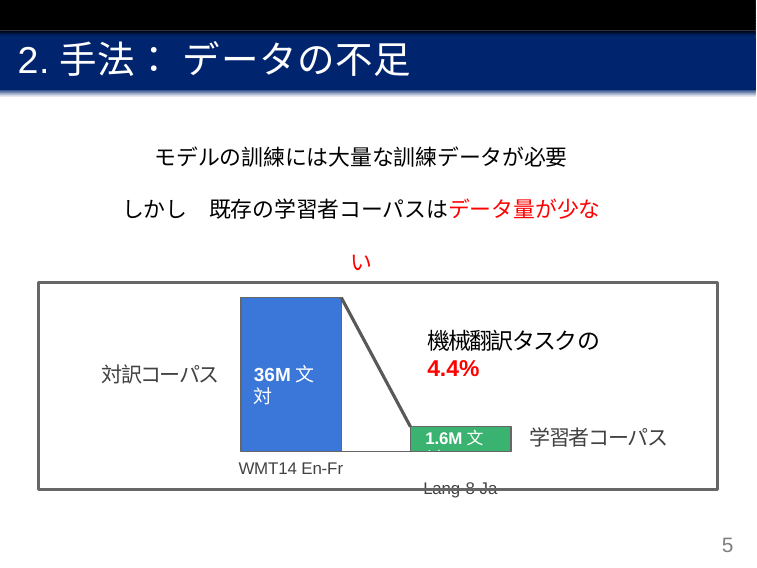

2.手法： データの不足

モデルの訓練には大量な訓練データが必要
しかし　既存の学習者コーパスはデータ量が少ない

機械翻訳タスクの4.4%
対訳コーパス
36M文対
1.6M文対
Lang-8 Ja
学習者コーパス

WMT14 En-Fr
5